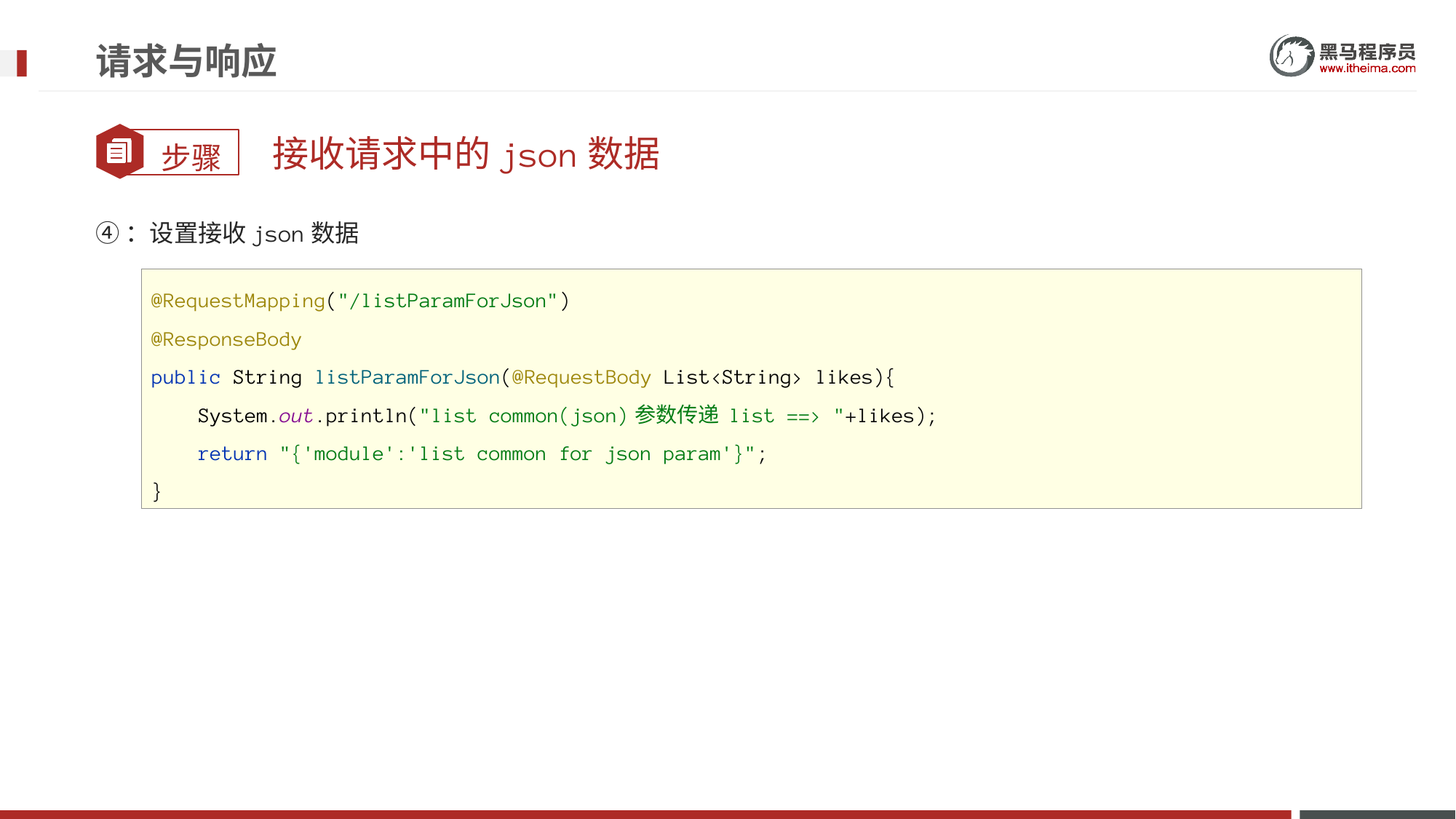

# 请求与响应
接收请求中的json数据
④：设置接收json数据
@RequestMapping("/listParamForJson")
@ResponseBody
public String listParamForJson(@RequestBody List<String> likes){
    System.out.println("list common(json)参数传递 list ==> "+likes);
    return "{'module':'list common for json param'}";
}